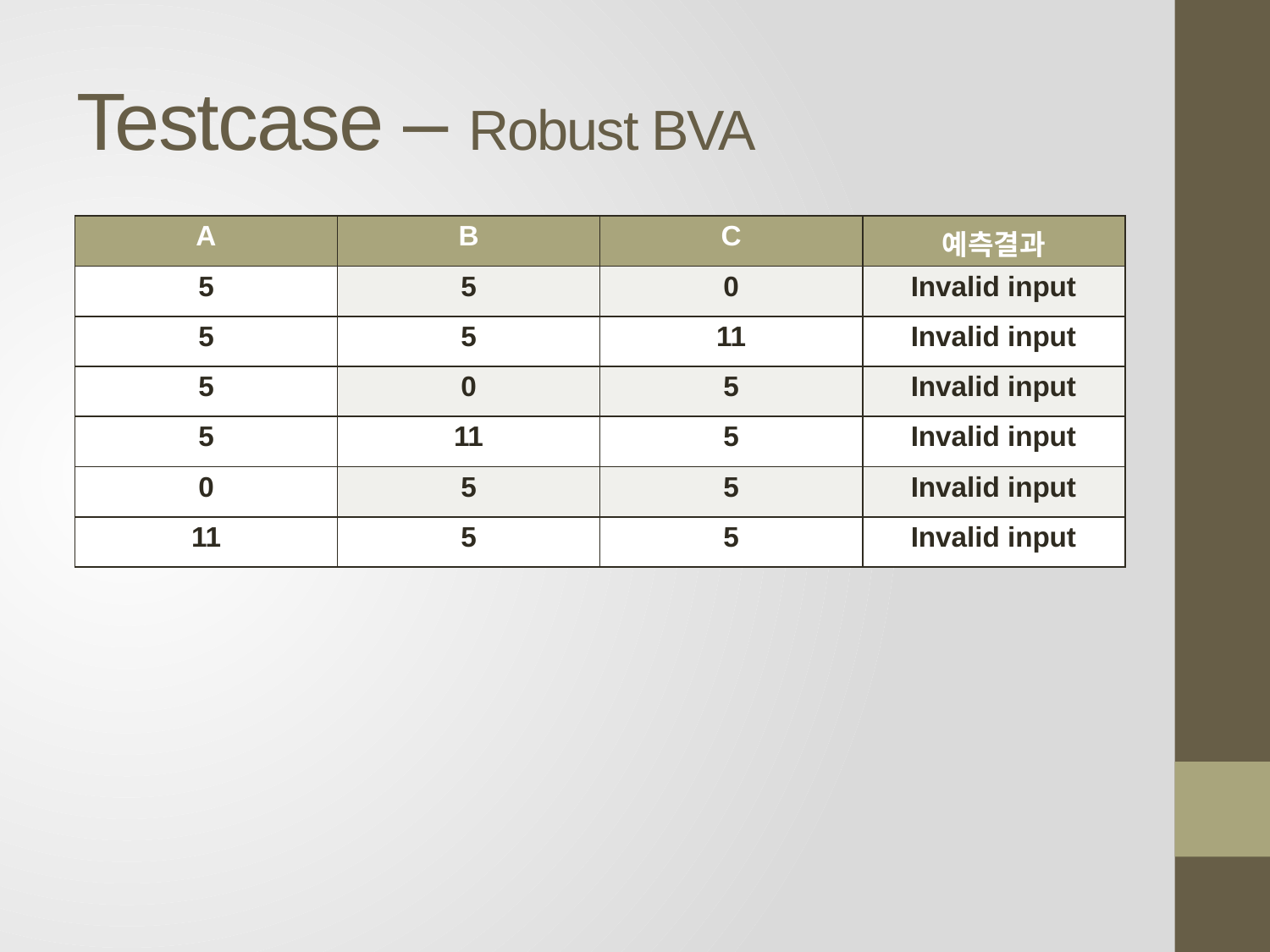

# Testcase – Robust BVA
| A | B | C | 예측결과 |
| --- | --- | --- | --- |
| 5 | 5 | 0 | Invalid input |
| 5 | 5 | 11 | Invalid input |
| 5 | 0 | 5 | Invalid input |
| 5 | 11 | 5 | Invalid input |
| 0 | 5 | 5 | Invalid input |
| 11 | 5 | 5 | Invalid input |